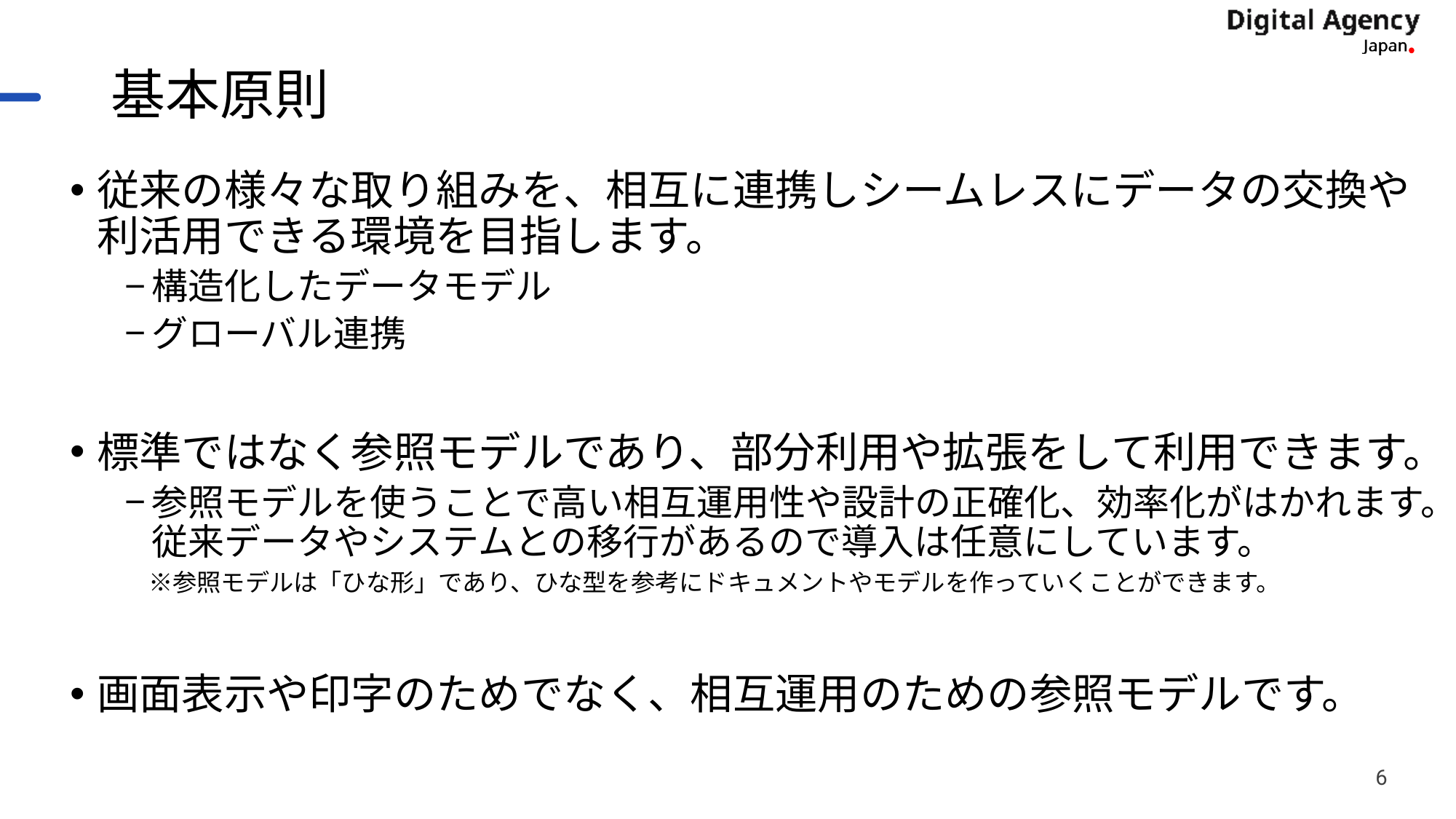

# 基本原則
従来の様々な取り組みを、相互に連携しシームレスにデータの交換や利活用できる環境を目指します。
構造化したデータモデル
グローバル連携

標準ではなく参照モデルであり、部分利用や拡張をして利用できます。
参照モデルを使うことで高い相互運用性や設計の正確化、効率化がはかれます。従来データやシステムとの移行があるので導入は任意にしています。
　※参照モデルは「ひな形」であり、ひな型を参考にドキュメントやモデルを作っていくことができます。

画面表示や印字のためでなく、相互運用のための参照モデルです。
6